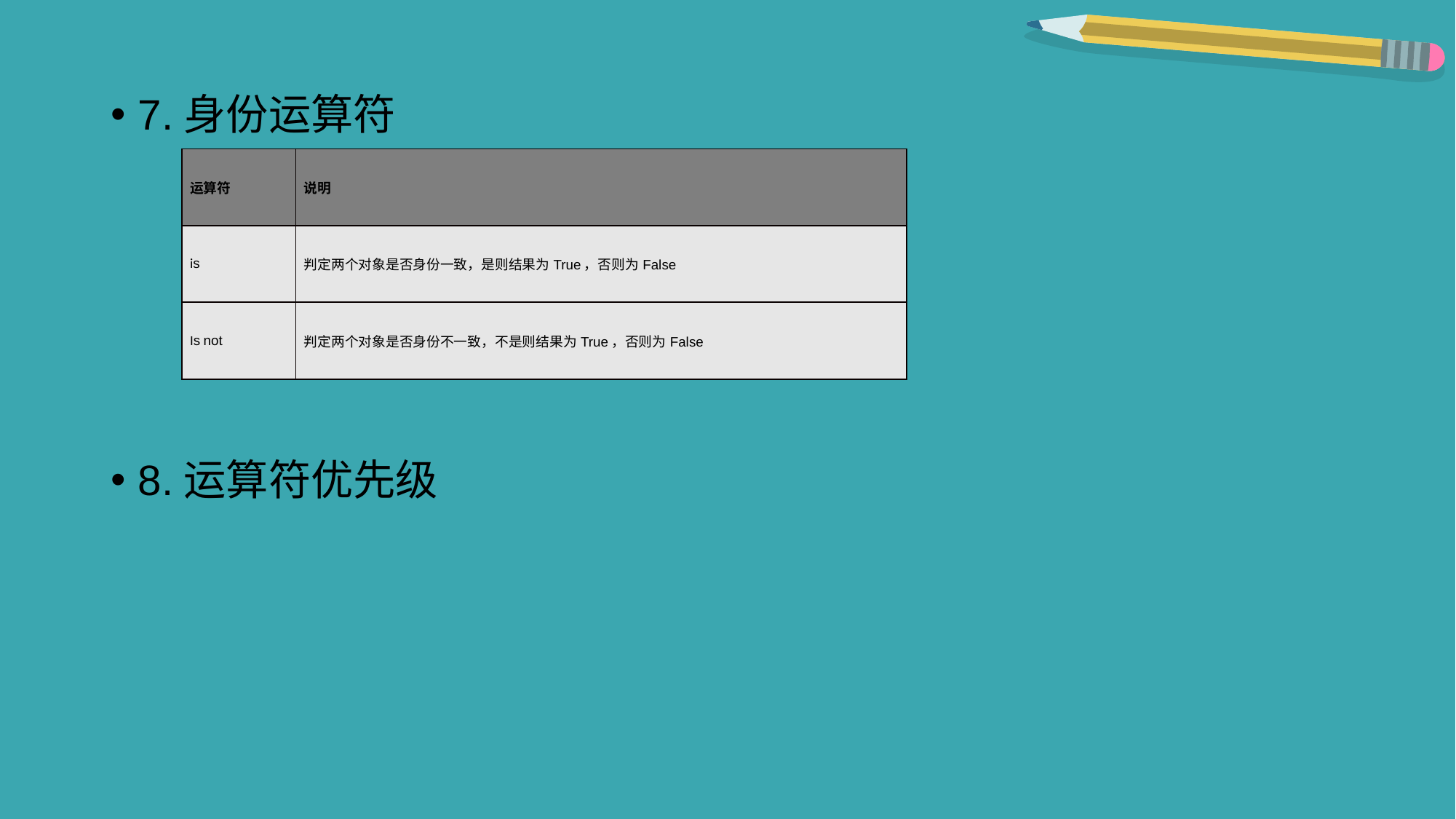

7.身份运算符

8.运算符优先级

| 运算符 | 说明 |
| --- | --- |
| is | 判定两个对象是否身份一致，是则结果为True，否则为False |
| Is not | 判定两个对象是否身份不一致，不是则结果为True，否则为False |